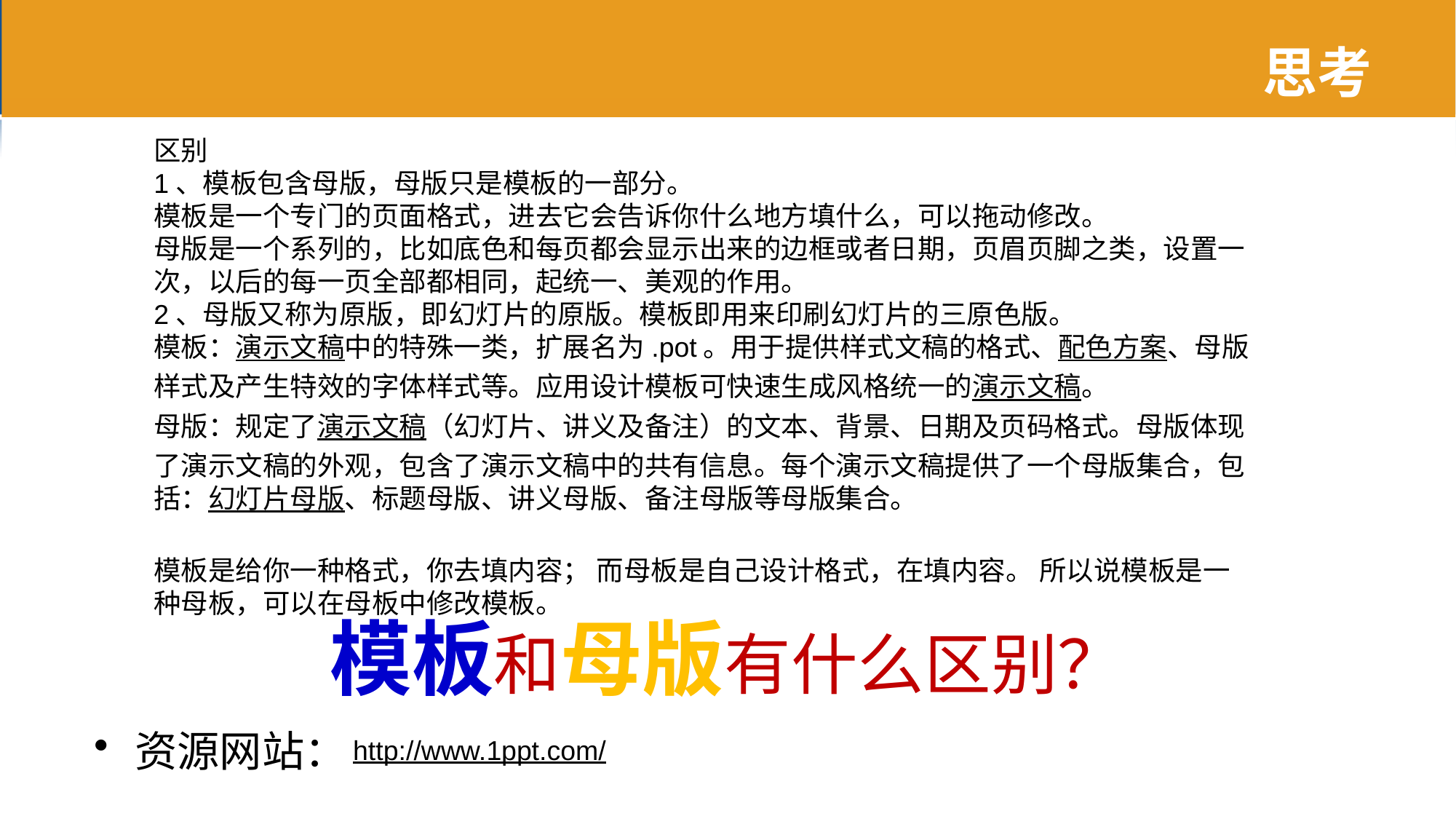

# 思考
区别
1、模板包含母版，母版只是模板的一部分。
模板是一个专门的页面格式，进去它会告诉你什么地方填什么，可以拖动修改。
母版是一个系列的，比如底色和每页都会显示出来的边框或者日期，页眉页脚之类，设置一次，以后的每一页全部都相同，起统一、美观的作用。
2、母版又称为原版，即幻灯片的原版。模板即用来印刷幻灯片的三原色版。
模板：演示文稿中的特殊一类，扩展名为.pot。用于提供样式文稿的格式、配色方案、母版样式及产生特效的字体样式等。应用设计模板可快速生成风格统一的演示文稿。
母版：规定了演示文稿（幻灯片、讲义及备注）的文本、背景、日期及页码格式。母版体现了演示文稿的外观，包含了演示文稿中的共有信息。每个演示文稿提供了一个母版集合，包括：幻灯片母版、标题母版、讲义母版、备注母版等母版集合。

模板是给你一种格式，你去填内容； 而母板是自己设计格式，在填内容。 所以说模板是一种母板，可以在母板中修改模板。
模板和母版有什么区别？
资源网站：

http://www.1ppt.com/